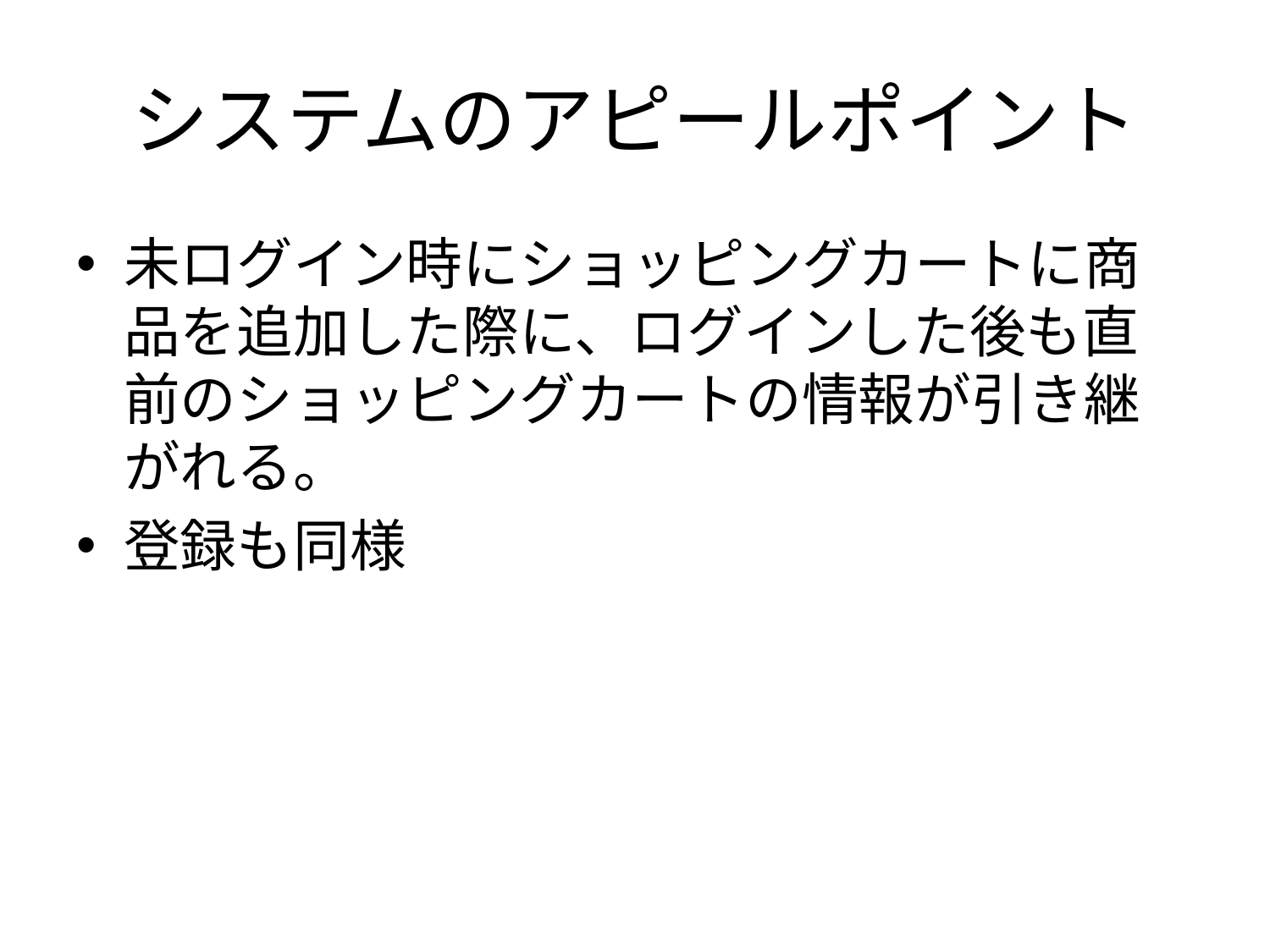

# システムのアピールポイント
未ログイン時にショッピングカートに商品を追加した際に、ログインした後も直前のショッピングカートの情報が引き継がれる。
登録も同様